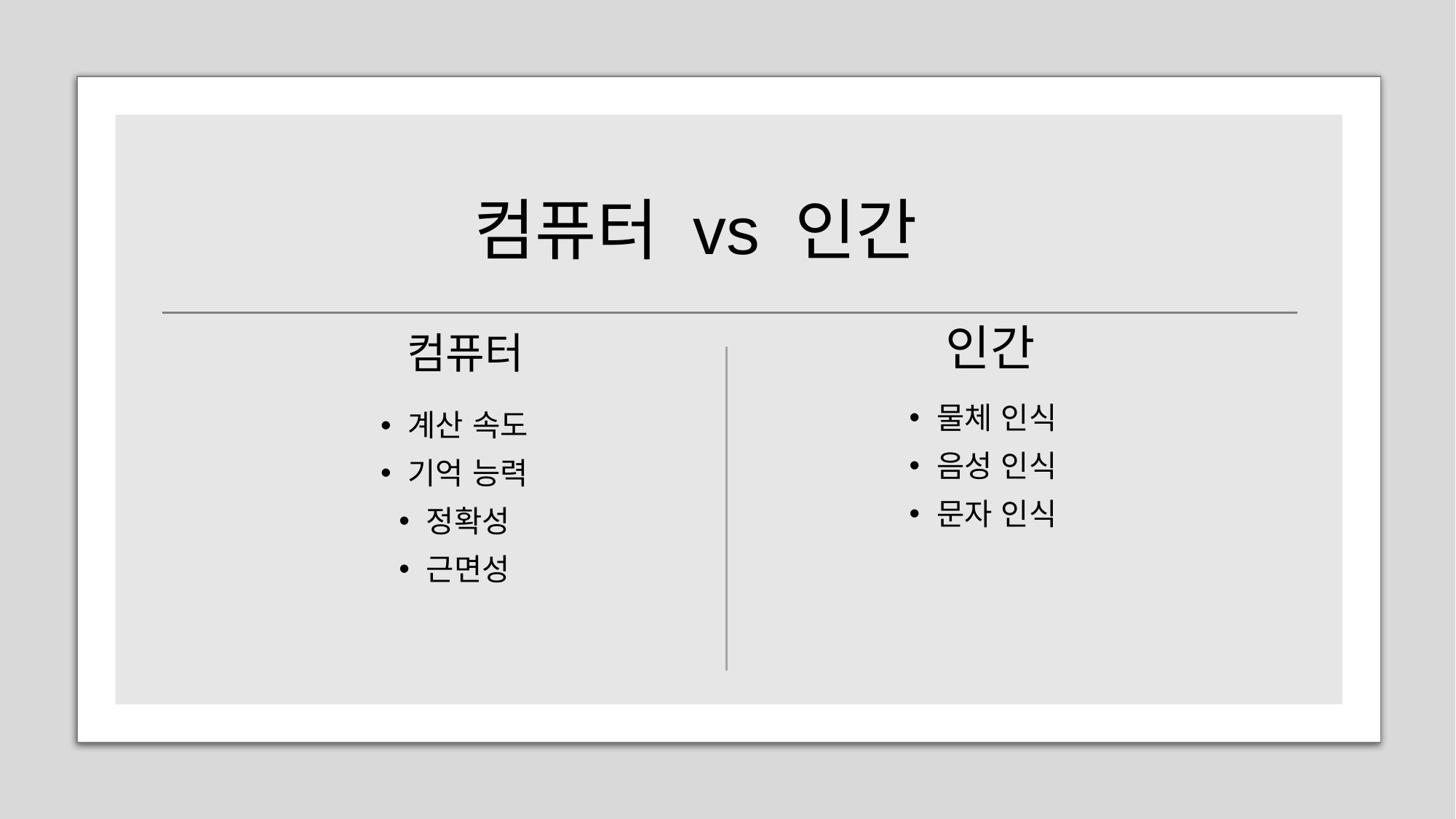

# 컴퓨터 vs 인간
인간
컴퓨터
물체 인식
음성 인식
문자 인식

계산 속도
기억 능력
정확성
근면성